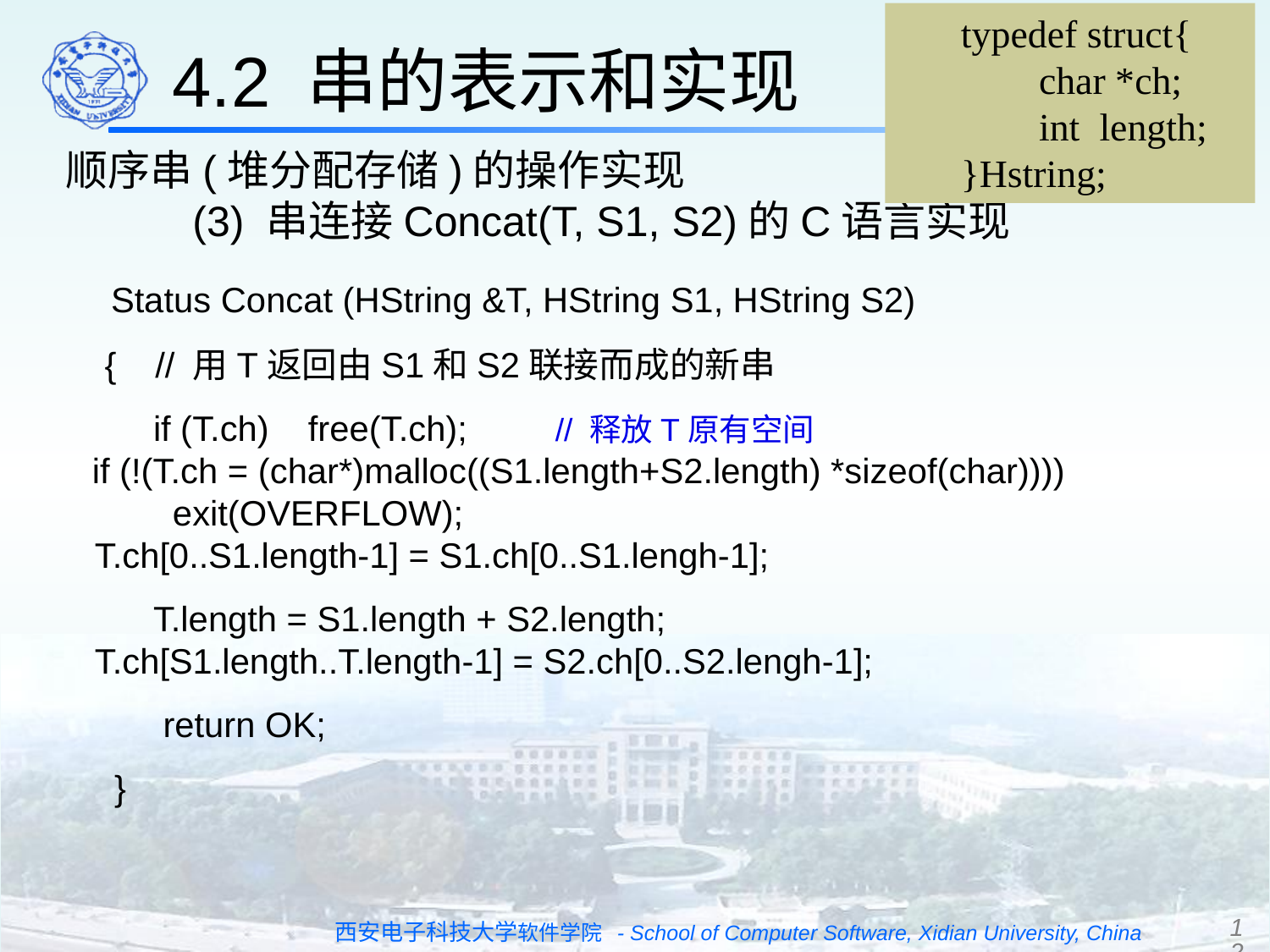

4.2 串的表示和实现
typedef struct{
        char *ch;
        int  length;
}Hstring;
顺序串(堆分配存储)的操作实现
	(3) 串连接Concat(T, S1, S2)的C语言实现
    Status Concat (HString &T, HString S1, HString S2)
    {    // 用T返回由S1和S2联接而成的新串
         if (T.ch)    free(T.ch);         // 释放T原有空间
   if (!(T.ch = (char*)malloc((S1.length+S2.length) *sizeof(char))))
           exit(OVERFLOW);
   T.ch[0..S1.length-1] = S1.ch[0..S1.lengh-1];
         T.length = S1.length + S2.length;
   T.ch[S1.length..T.length-1] = S2.ch[0..S2.lengh-1];
          return OK;
     }
12